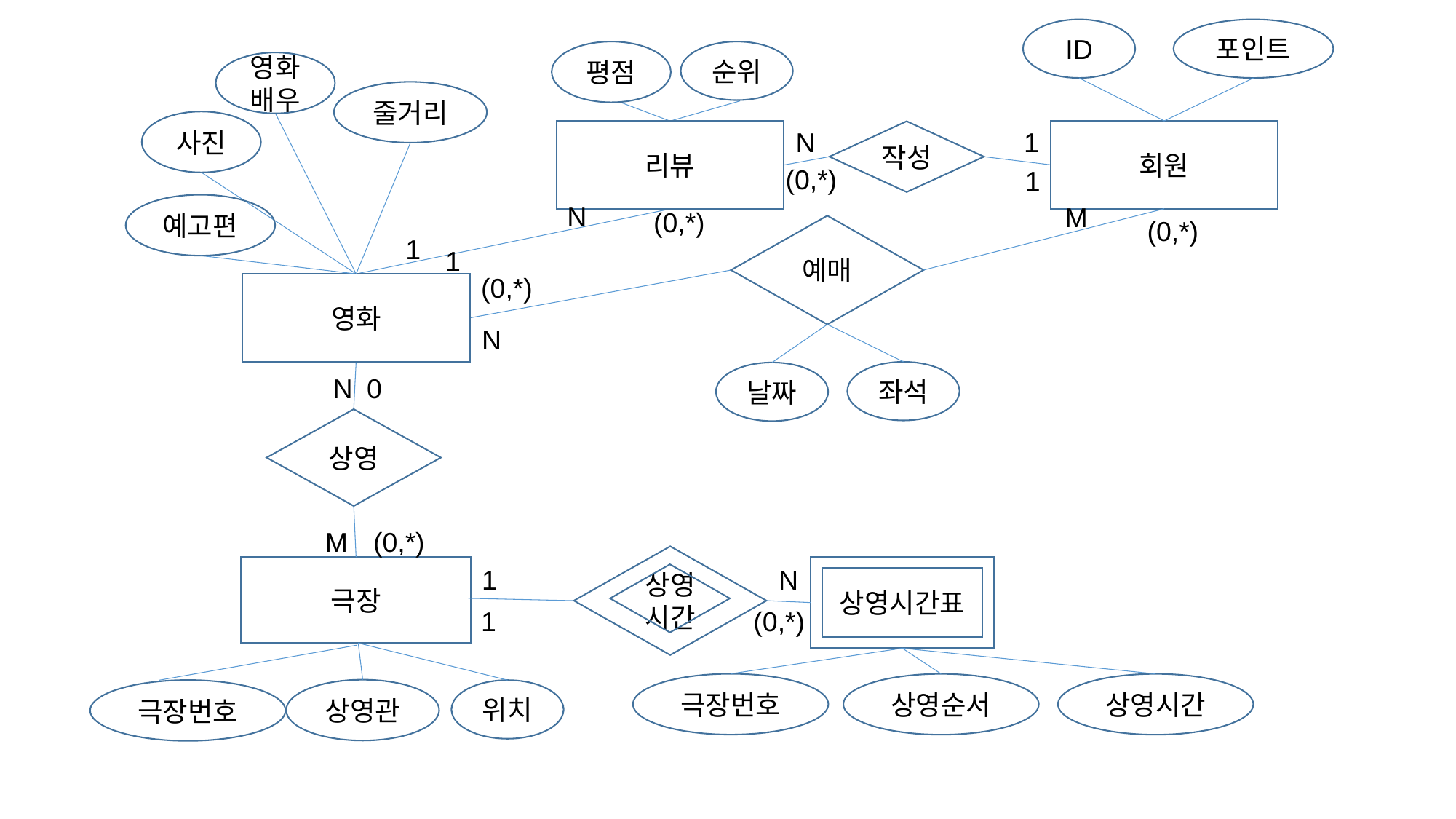

ID
포인트
평점
순위
영화배우
줄거리
사진
N
1
회원
리뷰
작성
(0,*)
1
N
예고편
M
(0,*)
(0,*)
예매
1
1
(0,*)
영화
N
좌석
날짜
N
0
상영
M
(0,*)
상영시간

상영시간표
극장
1
N
1
(0,*)
극장번호
상영순서
상영시간
상영관
극장번호
위치